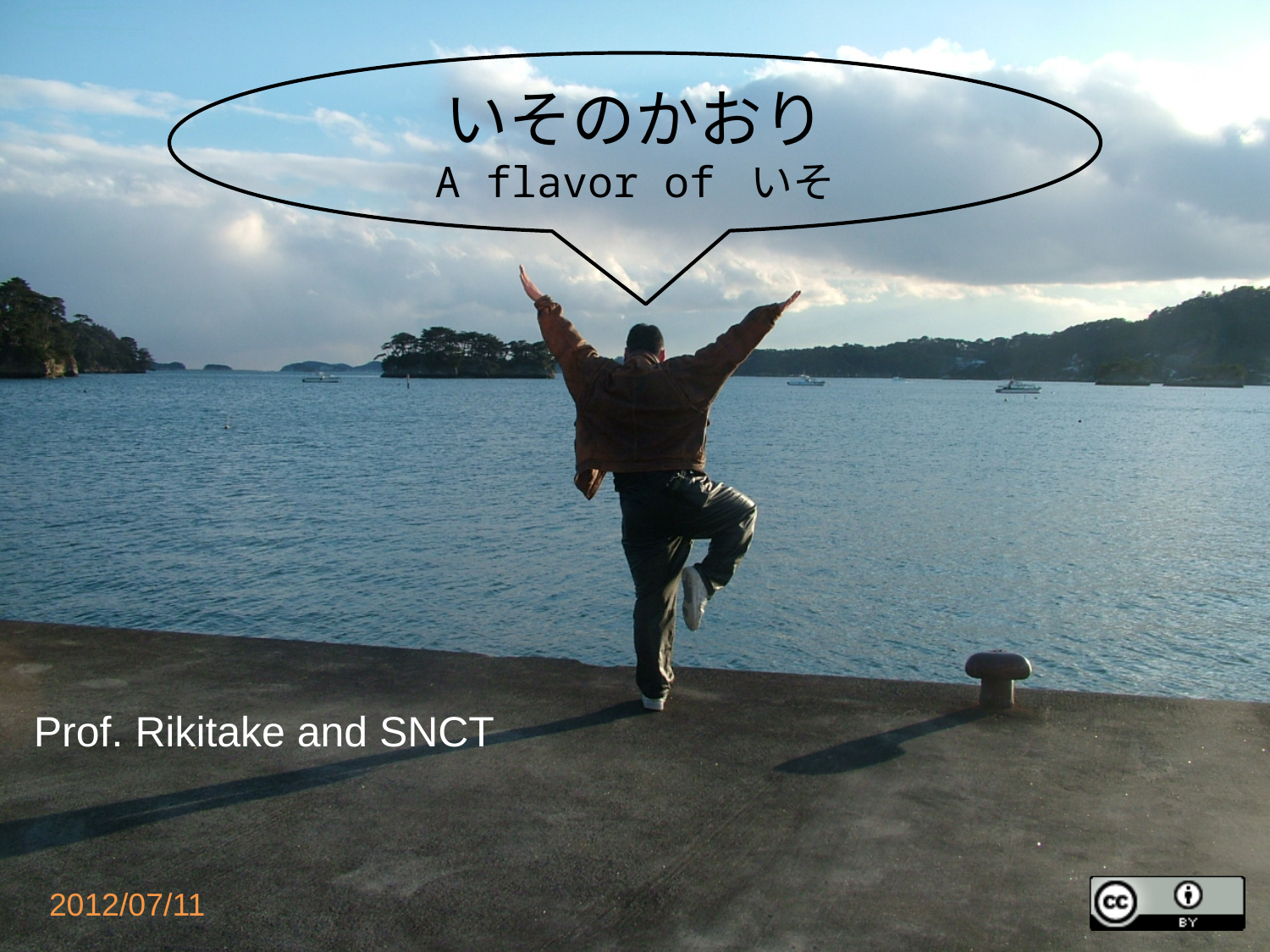

いそのかおり
A flavor of いそ
Prof. Rikitake and SNCT

2012/07/11